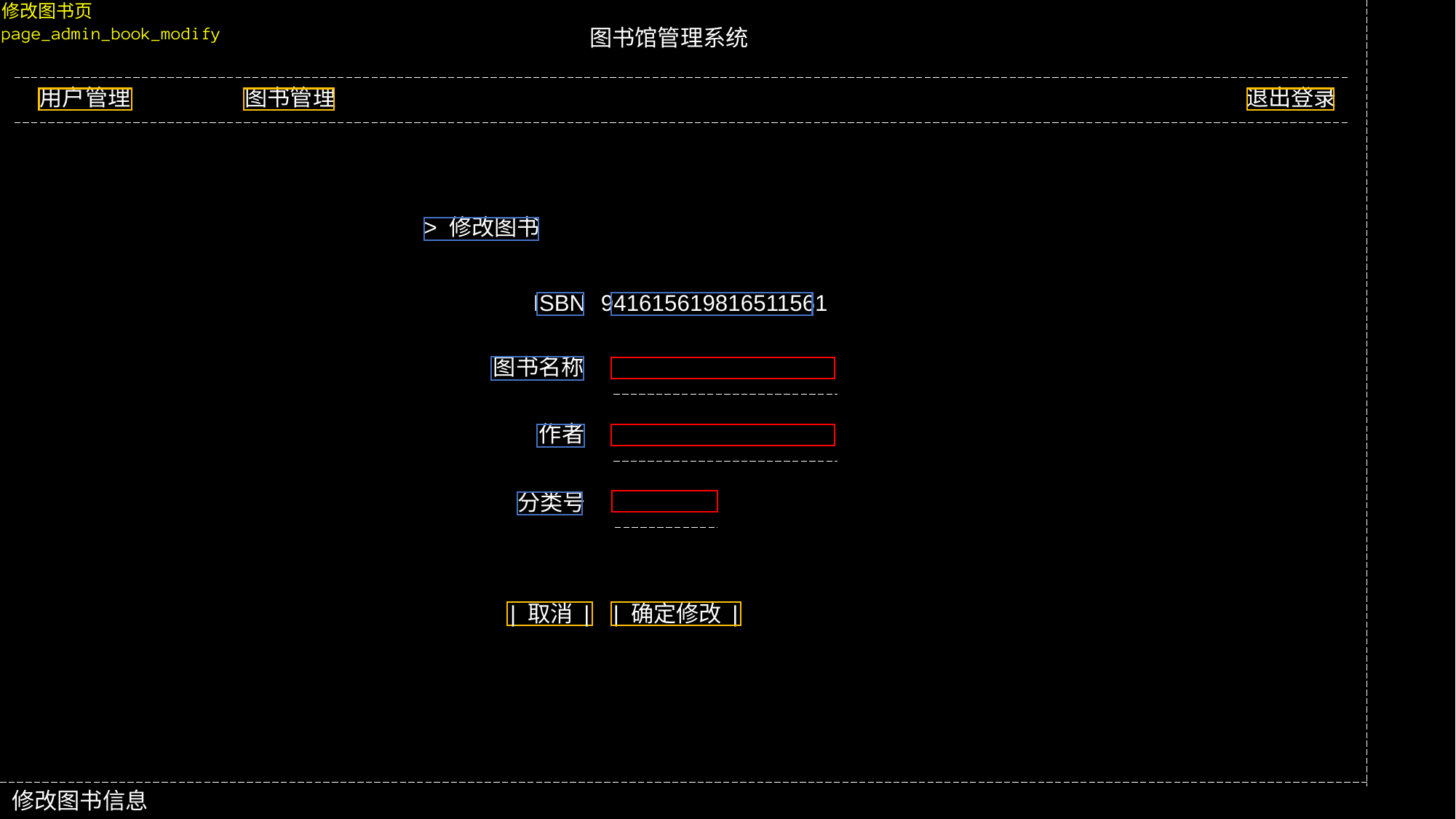

修改图书页
page_admin_book_modify
图书馆管理系统
图书管理
退出登录
用户管理

> 修改图书

ISBN
941615619816511561

图书名称

作者

分类号

| 取消 |
| 确定修改 |

修改图书信息